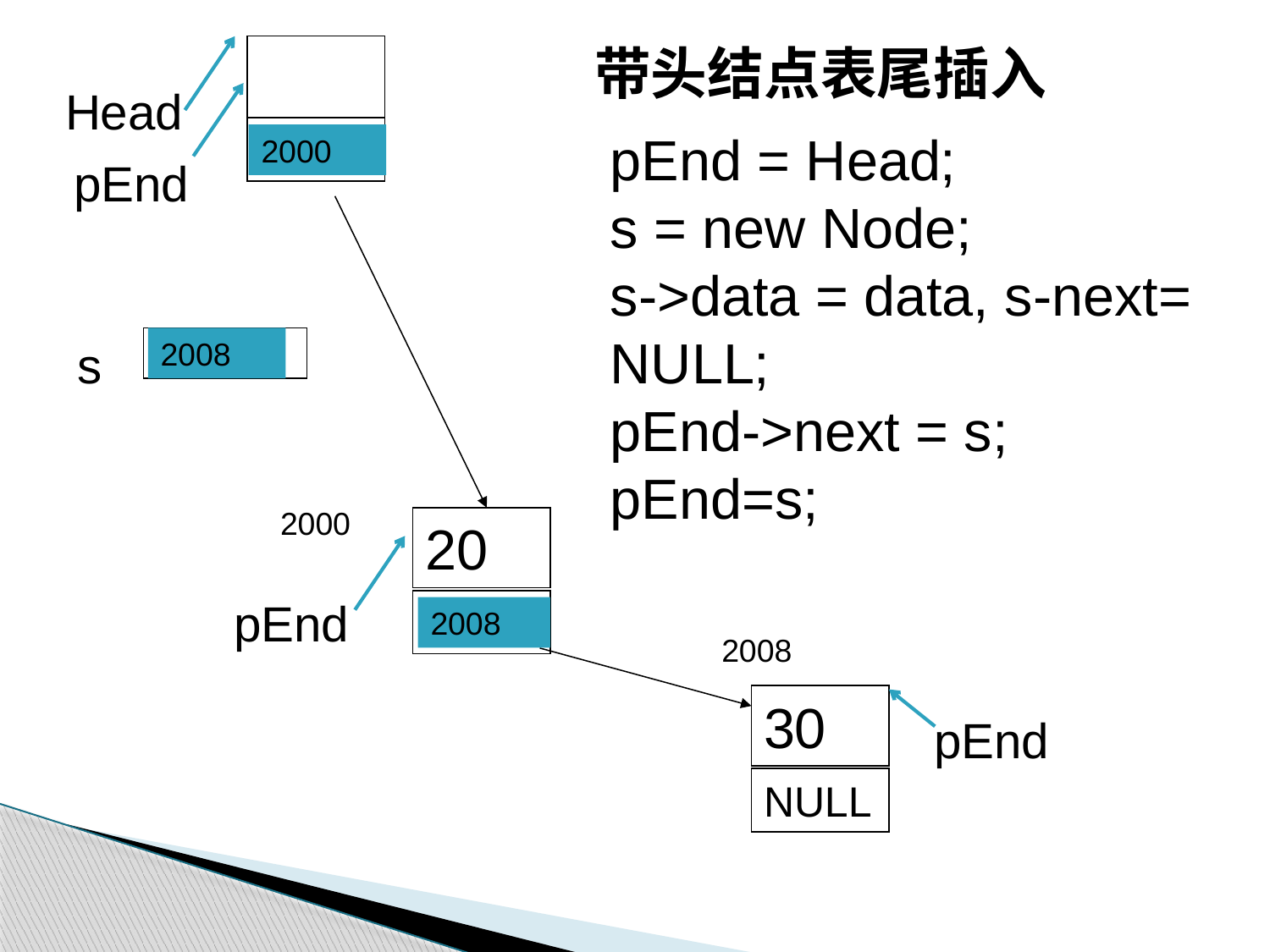

带头结点表尾插入

NULL
Head
pEnd = Head;
s = new Node;
s->data = data, s-next= NULL;
pEnd->next = s;
pEnd=s;
2000
pEnd

       s
2000
2008
2000
20
NULL
pEnd
2008
2008

30
NULL
pEnd